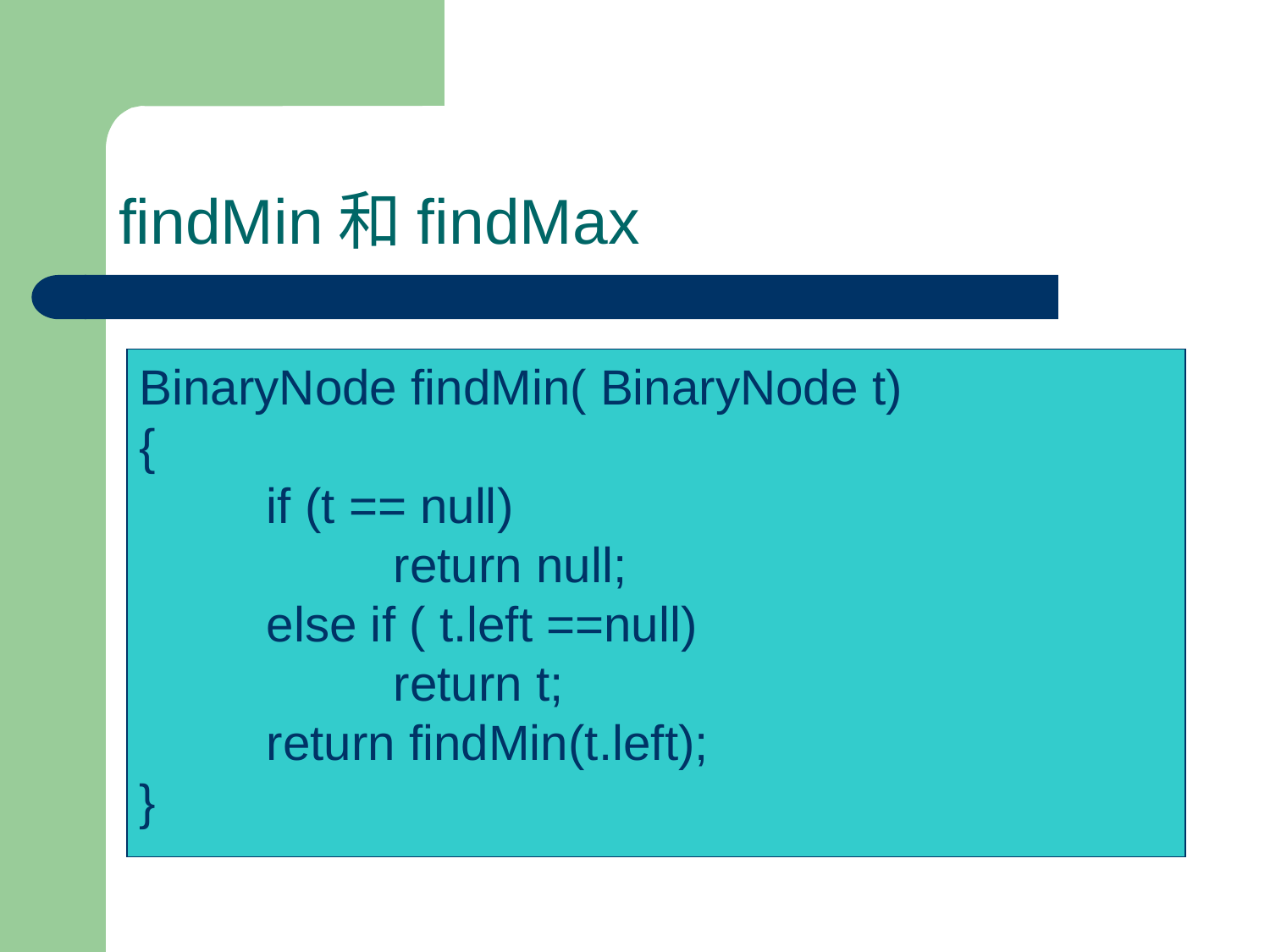

# findMin和findMax

BinaryNode findMin( BinaryNode t)
{
	if (t == null)
		return null;
	else if ( t.left ==null)
		return t;
	return findMin(t.left);
}